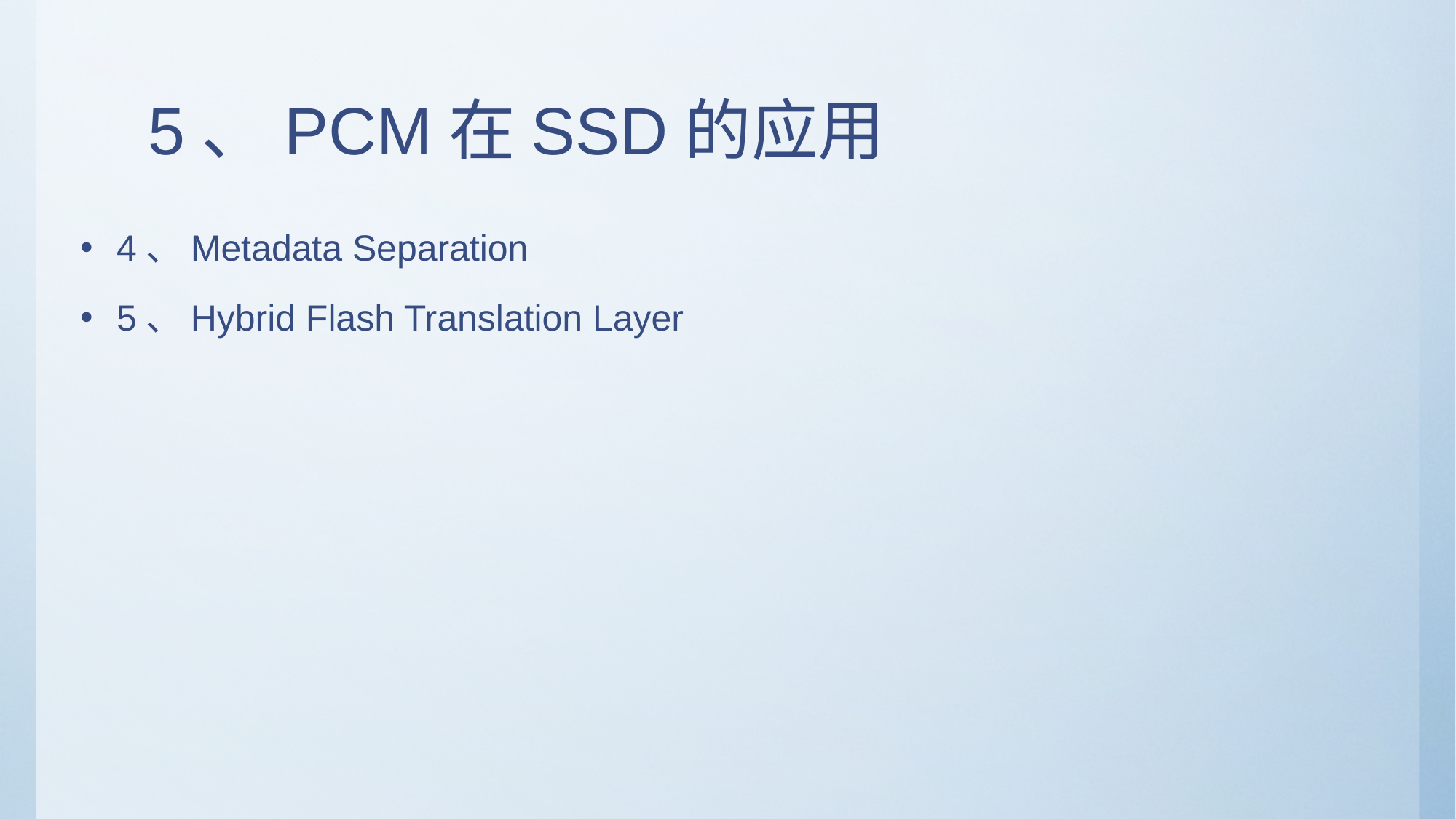

# 5、PCM在SSD的应用
4、Metadata Separation
5、Hybrid Flash Translation Layer